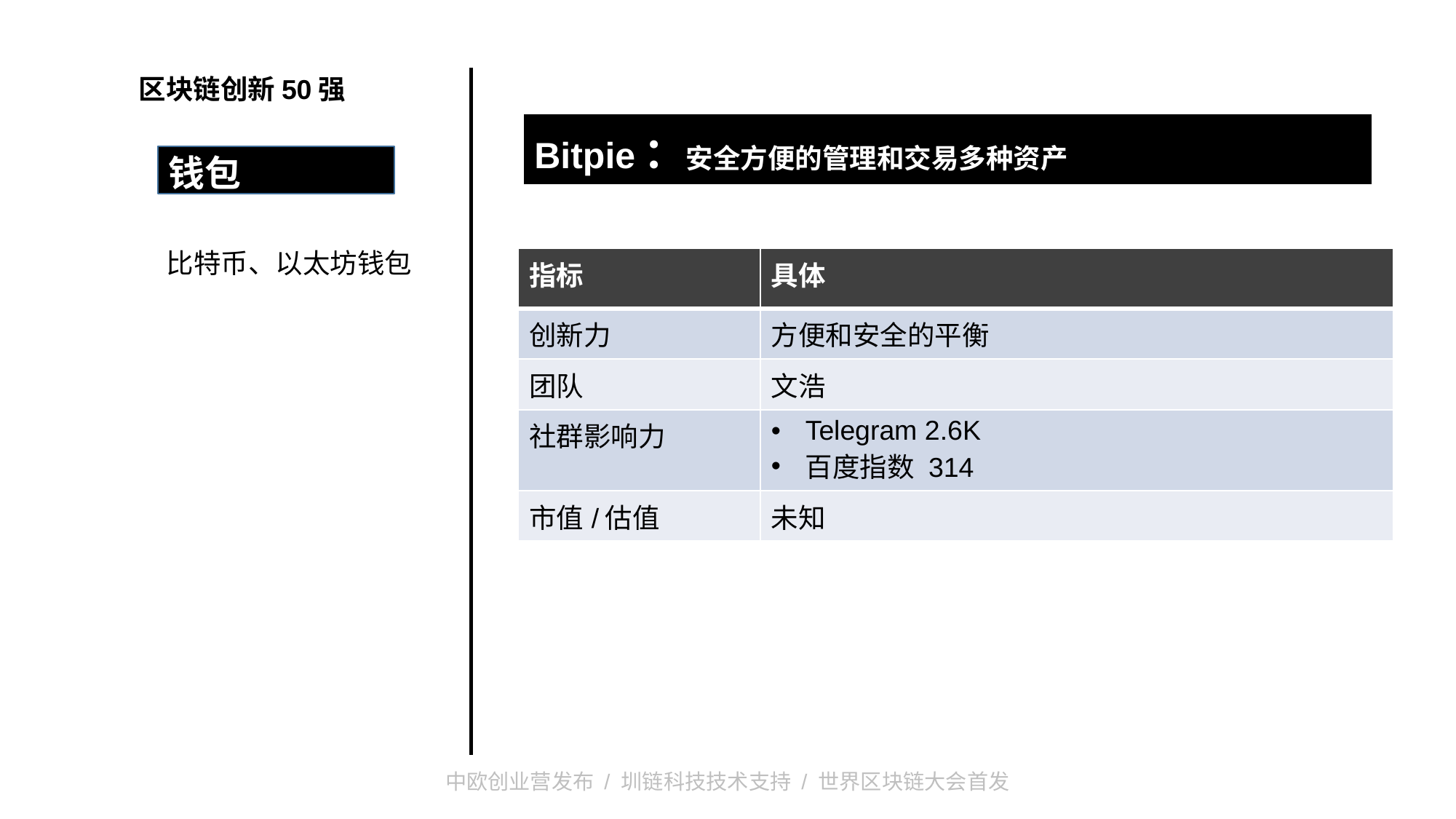

区块链创新50强
| Bitpie：安全方便的管理和交易多种资产 |
| --- |
|  |
钱包
比特币、以太坊钱包
| 指标 | 具体 |
| --- | --- |
| 创新力 | 方便和安全的平衡 |
| 团队 | 文浩 |
| 社群影响力 | Telegram 2.6K 百度指数 314 |
| 市值/估值 | 未知 |
中欧创业营发布 / 圳链科技技术支持 / 世界区块链大会首发